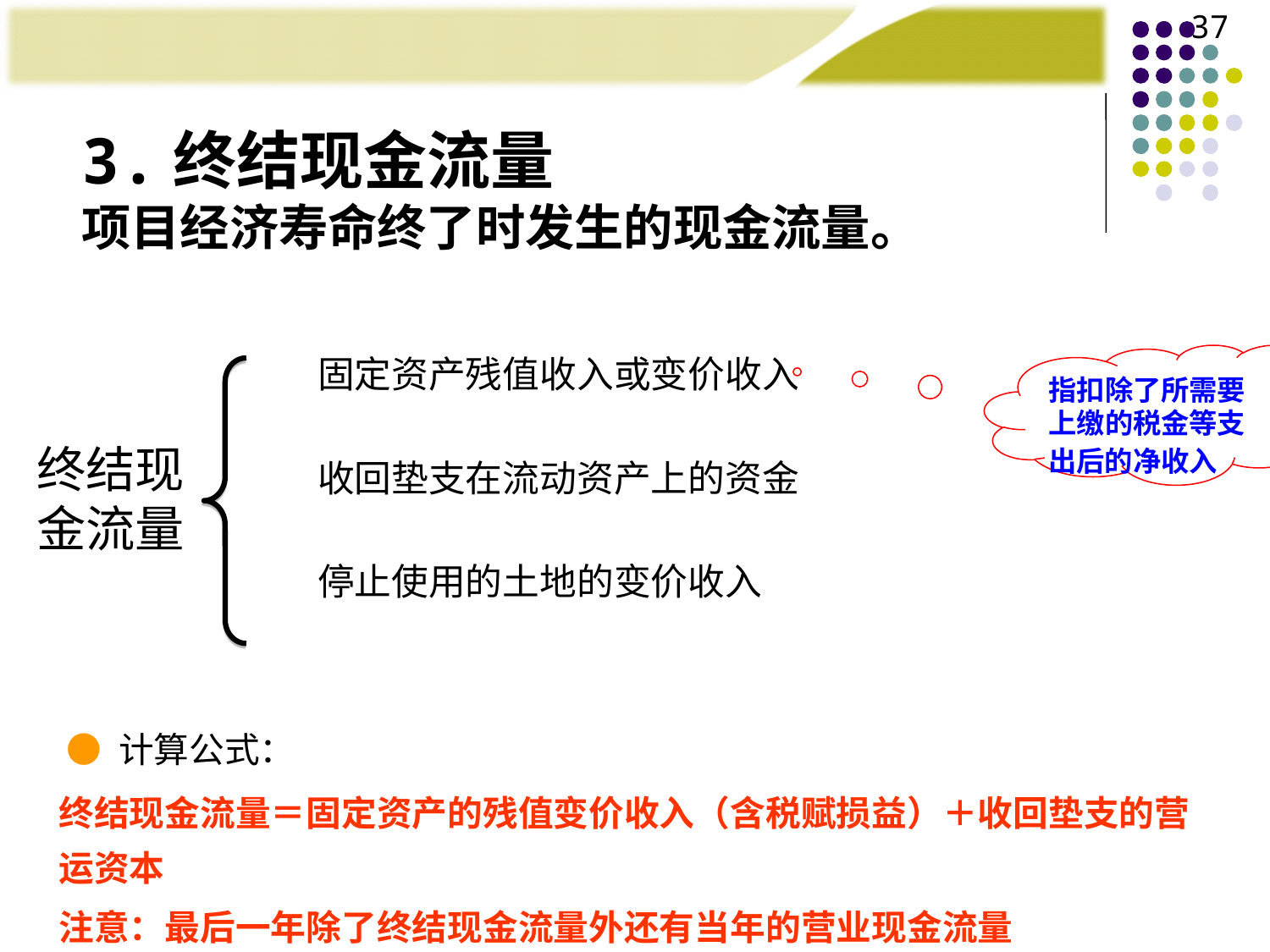

37
3.终结现金流量
项目经济寿命终了时发生的现金流量。
固定资产残值收入或变价收入

收回垫支在流动资产上的资金

停止使用的土地的变价收入

指扣除了所需要上缴的税金等支出后的净收入

终结现金流量
 ● 计算公式：
终结现金流量＝固定资产的残值变价收入（含税赋损益）＋收回垫支的营运资本
注意：最后一年除了终结现金流量外还有当年的营业现金流量